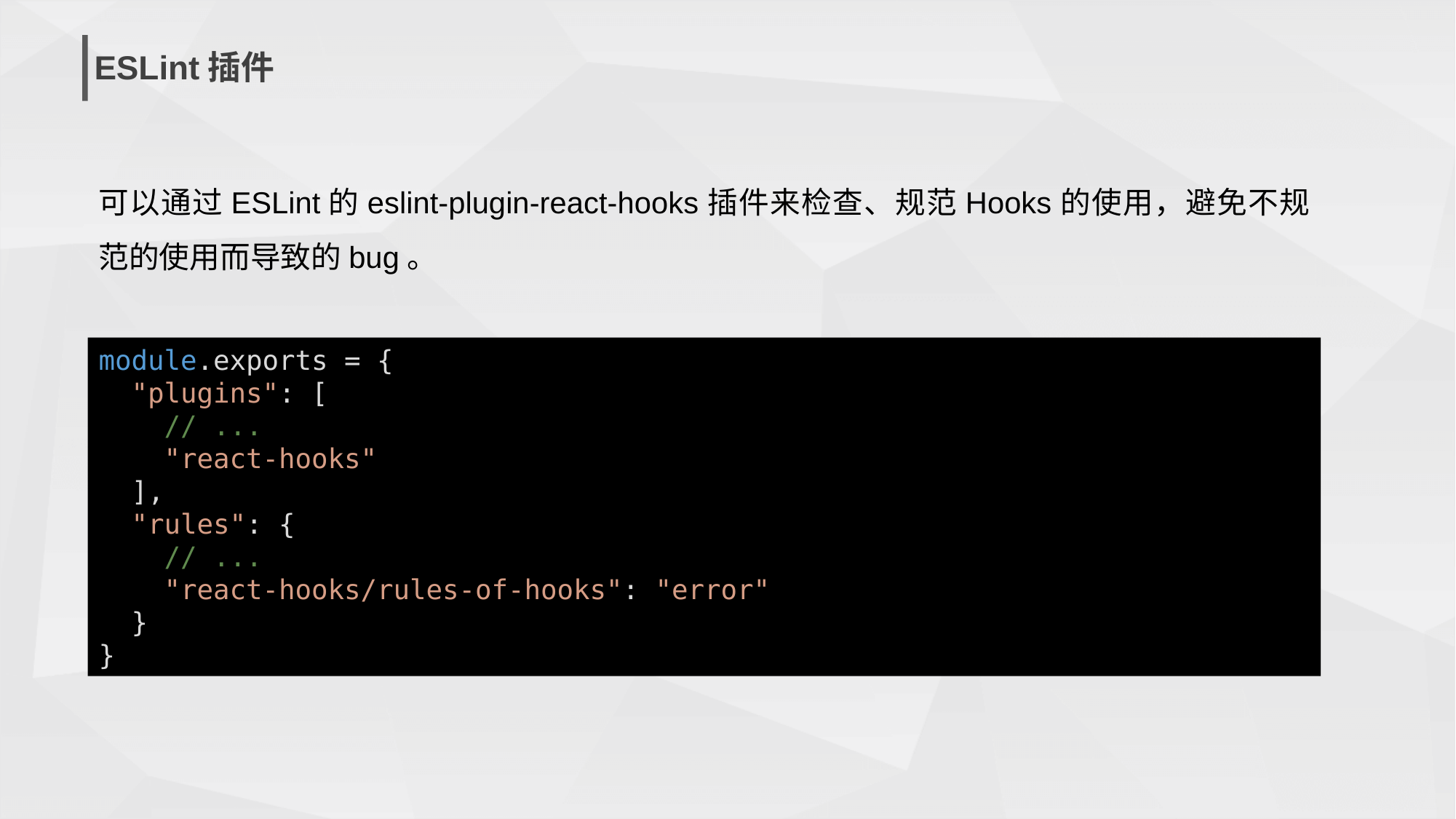

ESLint插件
可以通过ESLint的eslint-plugin-react-hooks插件来检查、规范Hooks的使用，避免不规范的使用而导致的bug。
module.exports = {
  "plugins": [
    // ...
    "react-hooks"
  ],
  "rules": {
    // ...
    "react-hooks/rules-of-hooks": "error"
  }
}